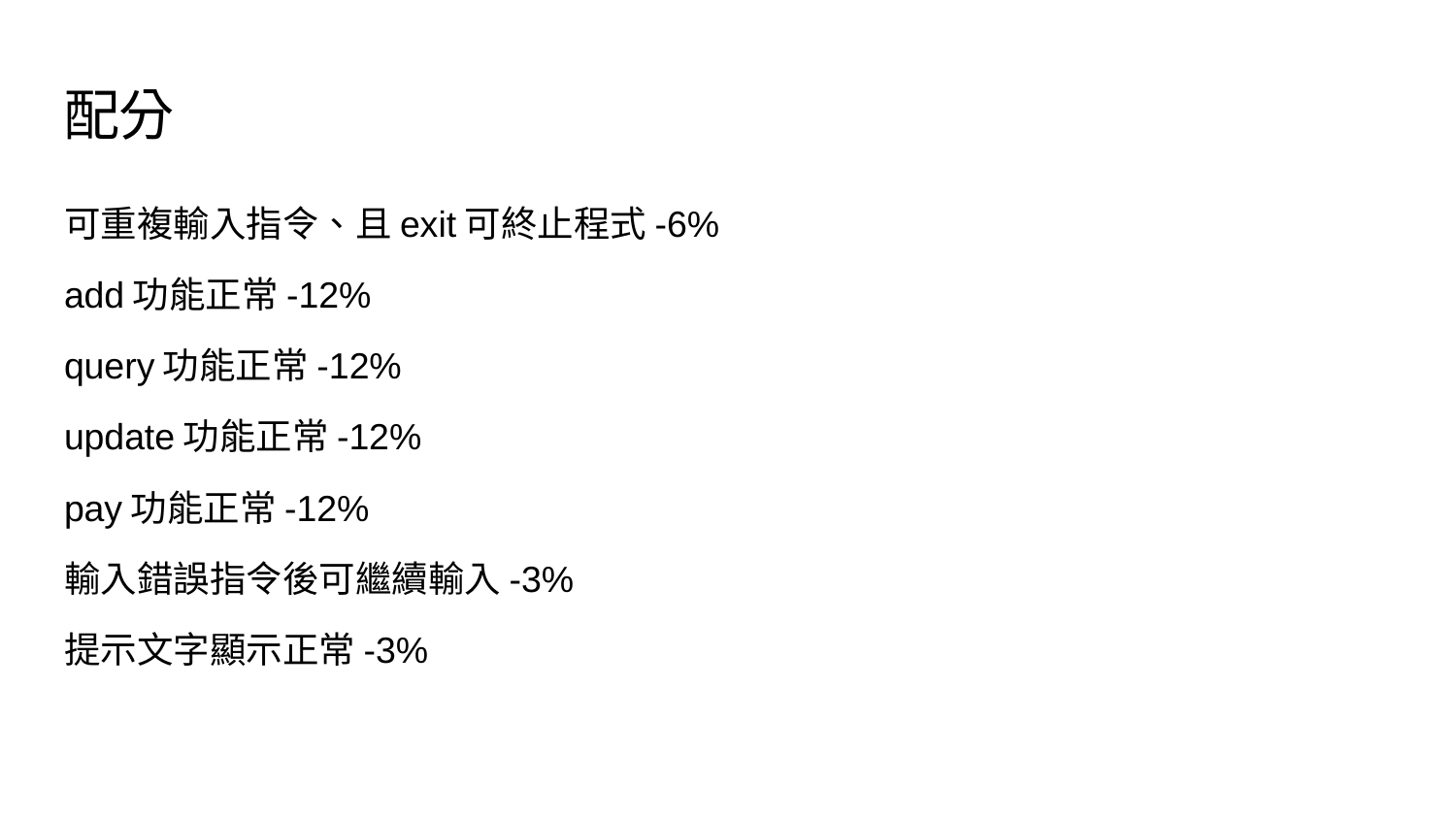

# 配分

可重複輸入指令、且exit可終止程式-6%
add功能正常-12%
query功能正常-12%
update功能正常-12%
pay功能正常-12%
輸入錯誤指令後可繼續輸入-3%
提示文字顯示正常-3%